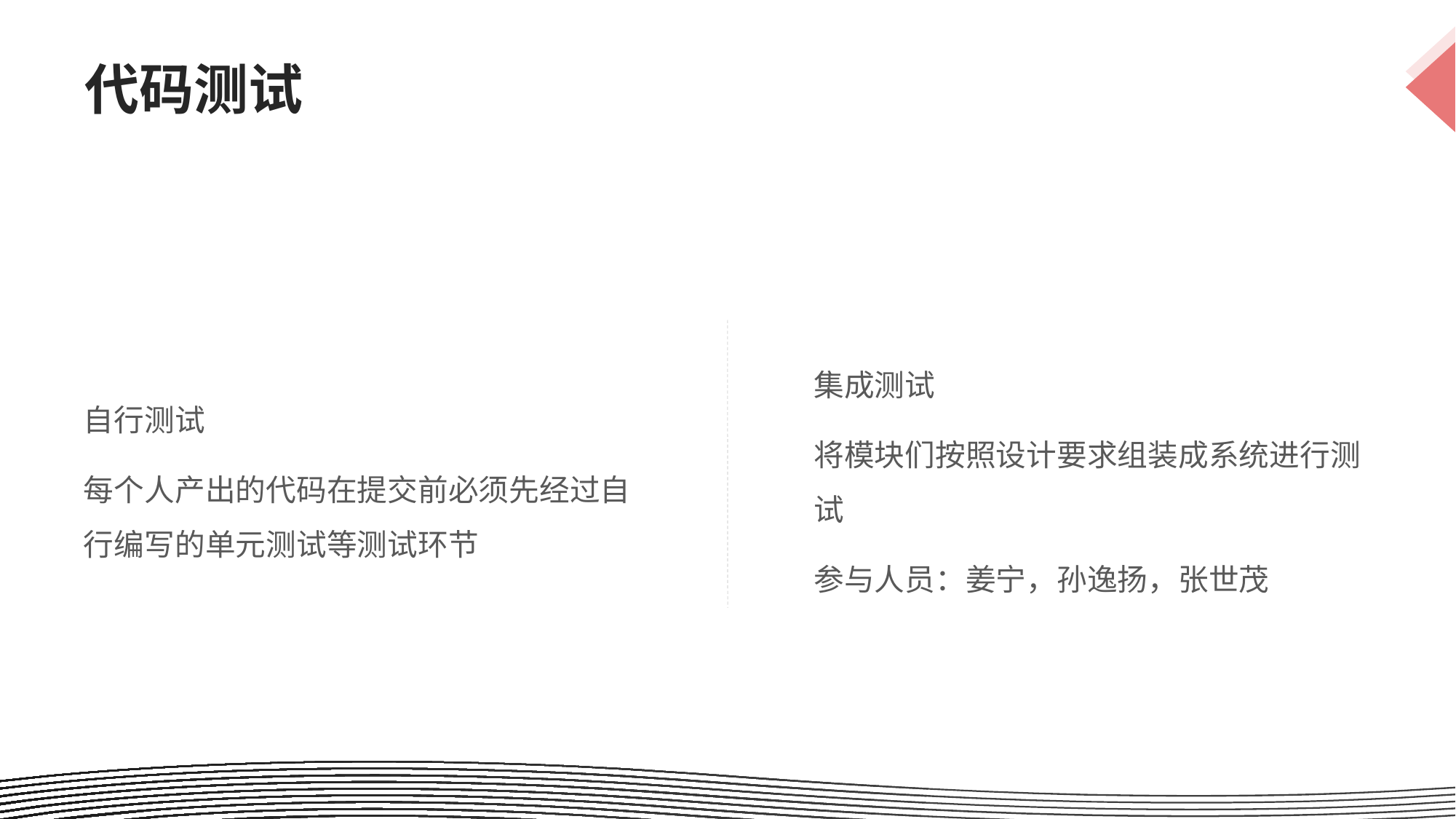

代码测试
自行测试
每个人产出的代码在提交前必须先经过自行编写的单元测试等测试环节
集成测试
将模块们按照设计要求组装成系统进行测试
参与人员：姜宁，孙逸扬，张世茂